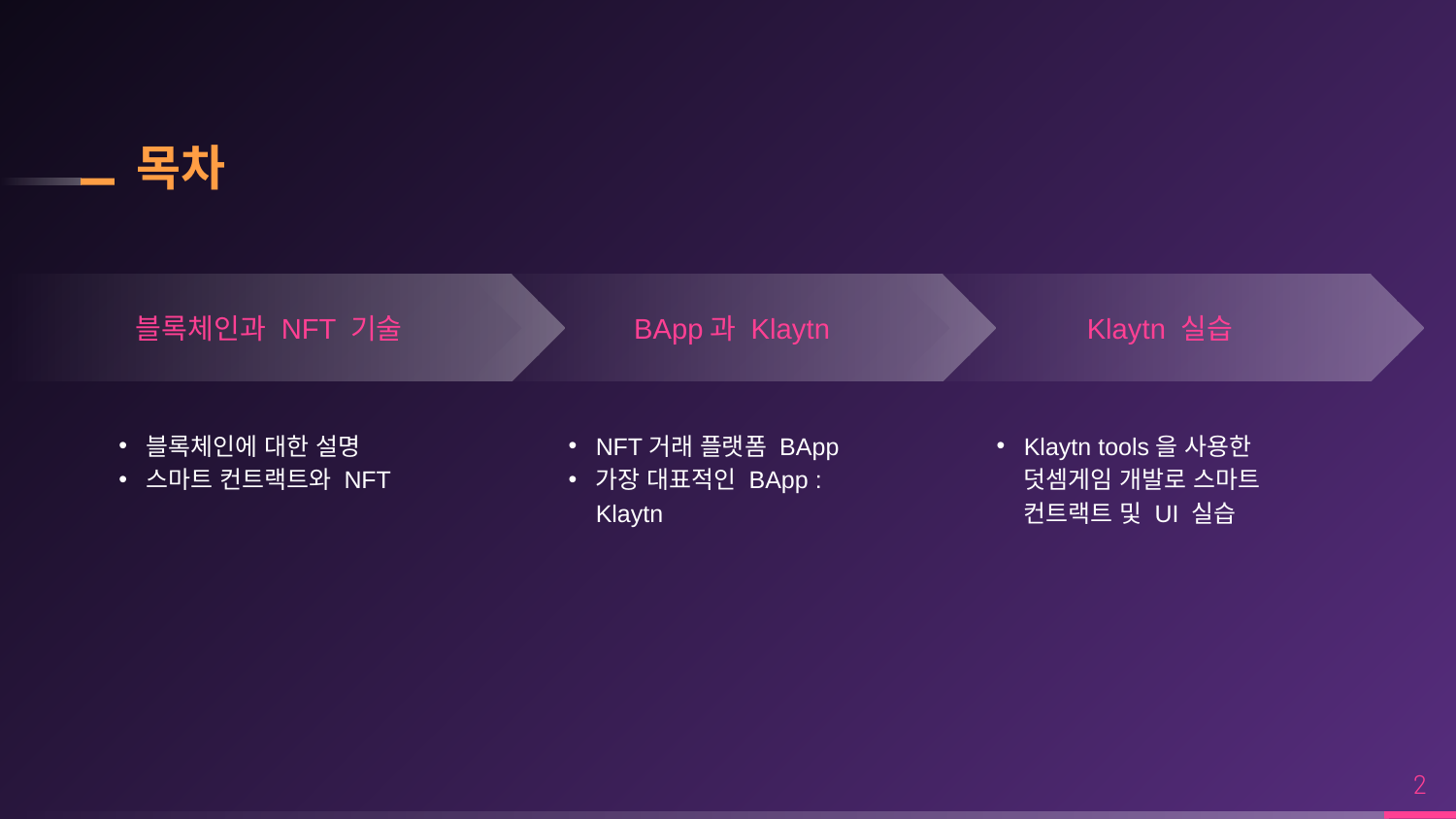

# 목차
BApp과 Klaytn
Klaytn 실습
블록체인과 NFT 기술
블록체인에 대한 설명
스마트 컨트랙트와 NFT
NFT거래 플랫폼 BApp
가장 대표적인 BApp : Klaytn

Klaytn tools을 사용한 덧셈게임 개발로 스마트 컨트랙트 및 UI 실습
2